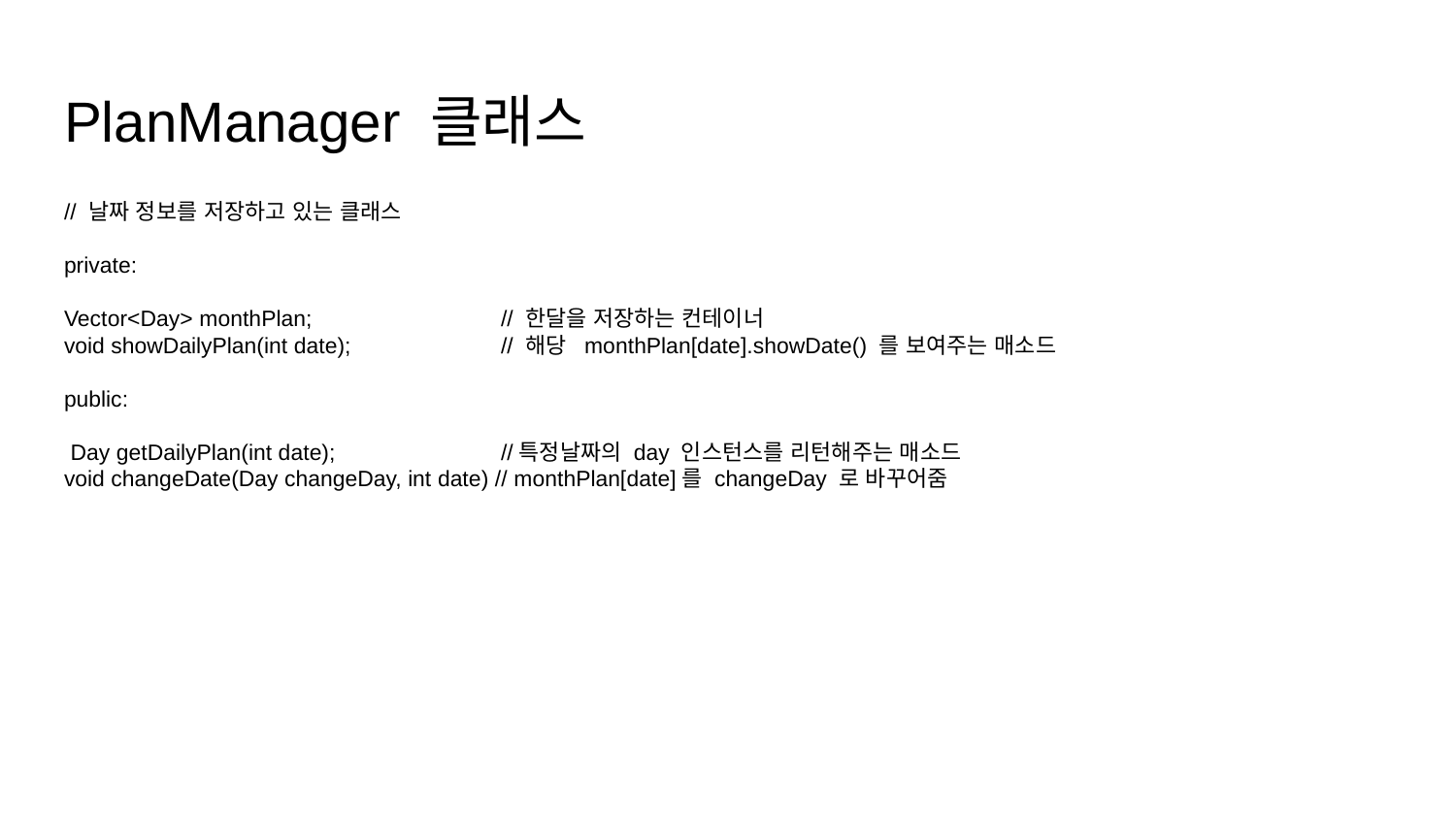

# PlanManager 클래스
// 날짜 정보를 저장하고 있는 클래스

private:

Vector<Day> monthPlan;		// 한달을 저장하는 컨테이너
void showDailyPlan(int date);		// 해당  monthPlan[date].showDate() 를 보여주는 매소드

public:

 Day getDailyPlan(int date);		//특정날짜의 day 인스턴스를 리턴해주는 매소드
void changeDate(Day changeDay, int date) // monthPlan[date]를 changeDay 로 바꾸어줌